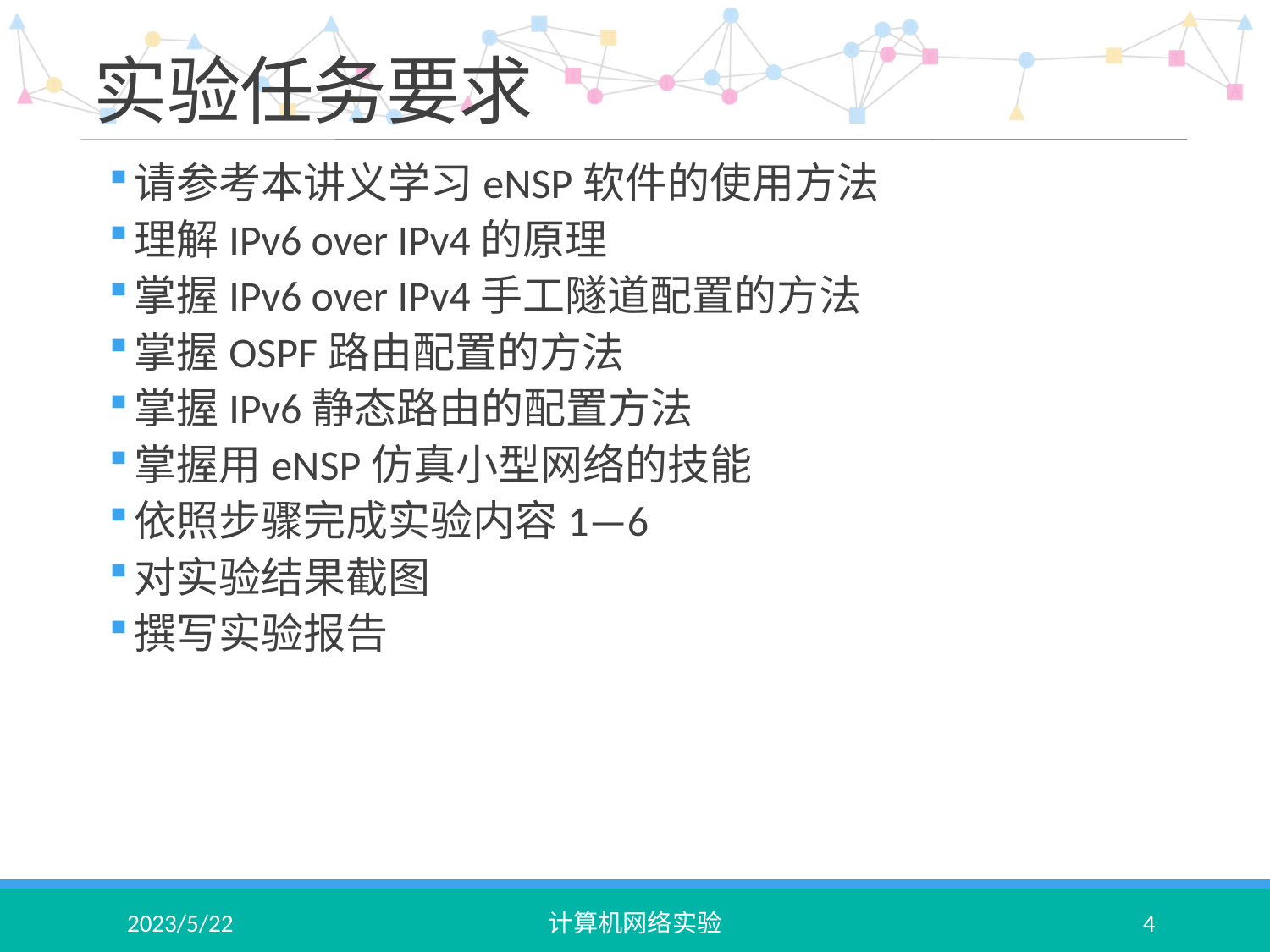

# 实验任务要求
请参考本讲义学习eNSP软件的使用方法
理解IPv6 over IPv4的原理
掌握IPv6 over IPv4手工隧道配置的方法
掌握OSPF路由配置的方法
掌握IPv6静态路由的配置方法
掌握用eNSP仿真小型网络的技能
依照步骤完成实验内容1—6
对实验结果截图
撰写实验报告

2023/5/22
计算机网络实验
4